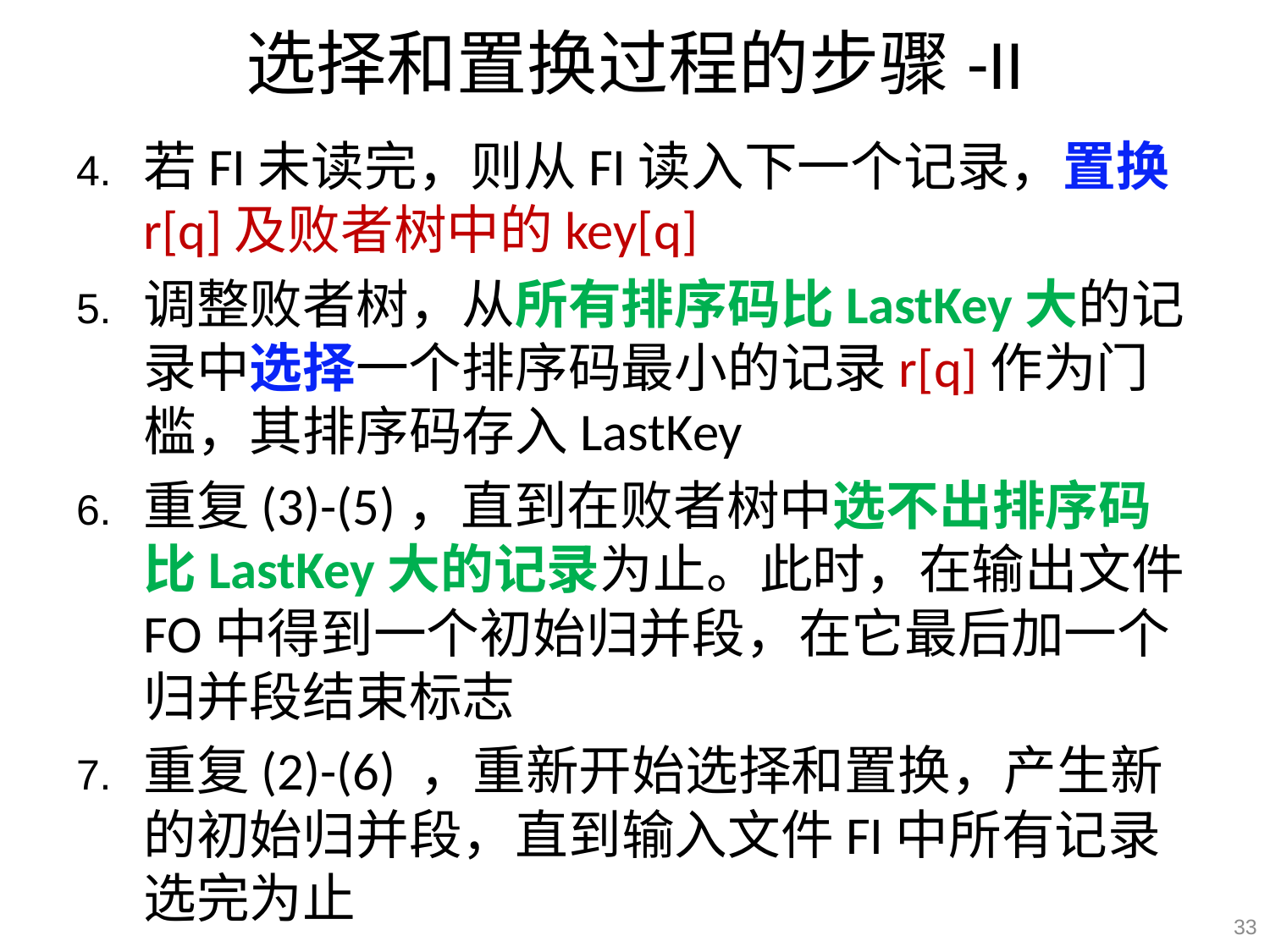

# 选择和置换过程的步骤-II
若FI未读完，则从FI读入下一个记录，置换r[q]及败者树中的key[q]
调整败者树，从所有排序码比LastKey大的记录中选择一个排序码最小的记录r[q]作为门槛，其排序码存入LastKey
重复(3)-(5)，直到在败者树中选不出排序码比LastKey大的记录为止。此时，在输出文件FO中得到一个初始归并段，在它最后加一个归并段结束标志
重复(2)-(6) ，重新开始选择和置换，产生新的初始归并段，直到输入文件FI中所有记录选完为止
33